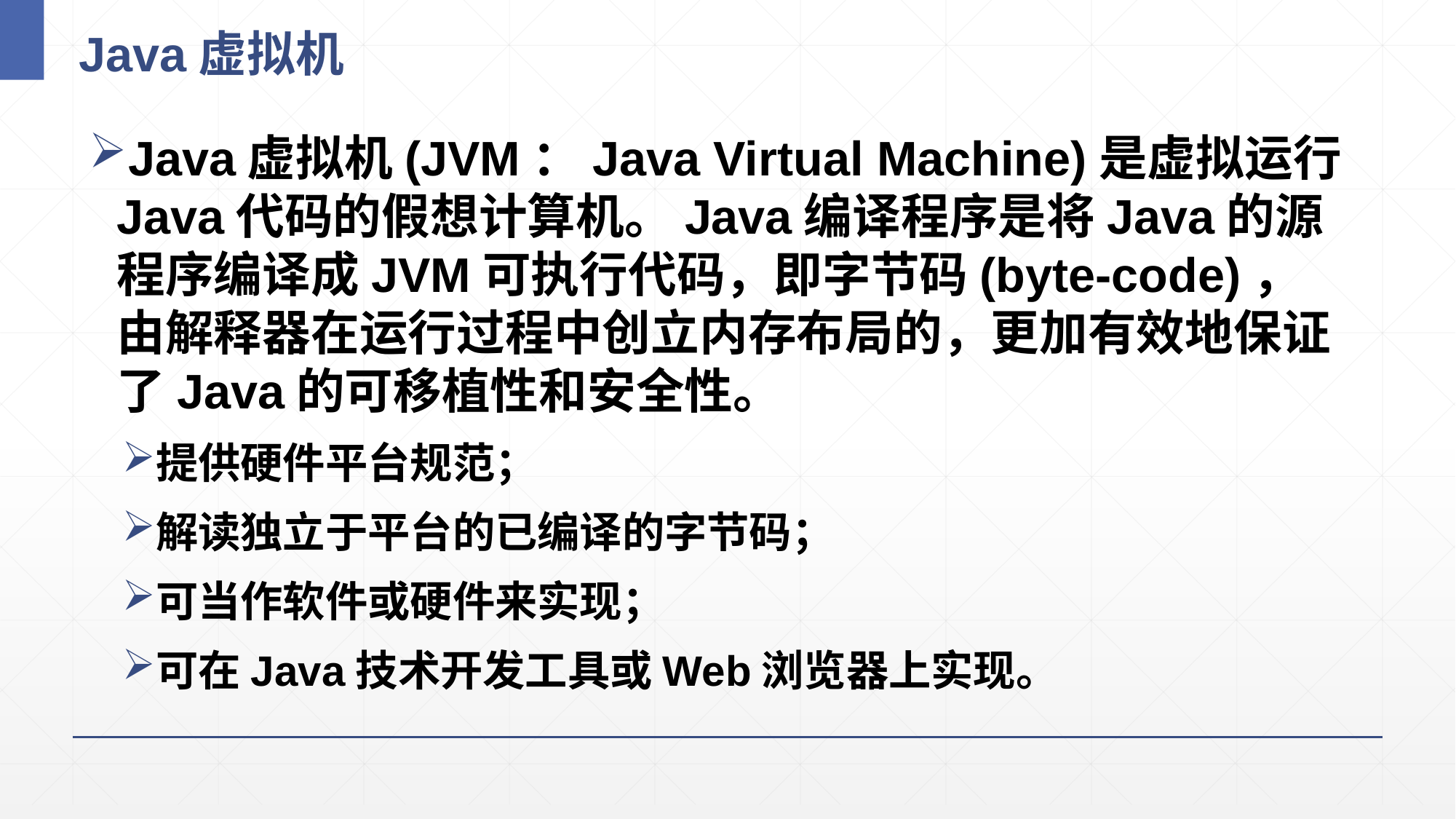

# Java虚拟机
Java虚拟机(JVM：Java Virtual Machine)是虚拟运行Java代码的假想计算机。Java编译程序是将Java的源程序编译成JVM可执行代码，即字节码(byte-code)，由解释器在运行过程中创立内存布局的，更加有效地保证了Java的可移植性和安全性。
提供硬件平台规范；
解读独立于平台的已编译的字节码；
可当作软件或硬件来实现；
可在Java技术开发工具或Web浏览器上实现。